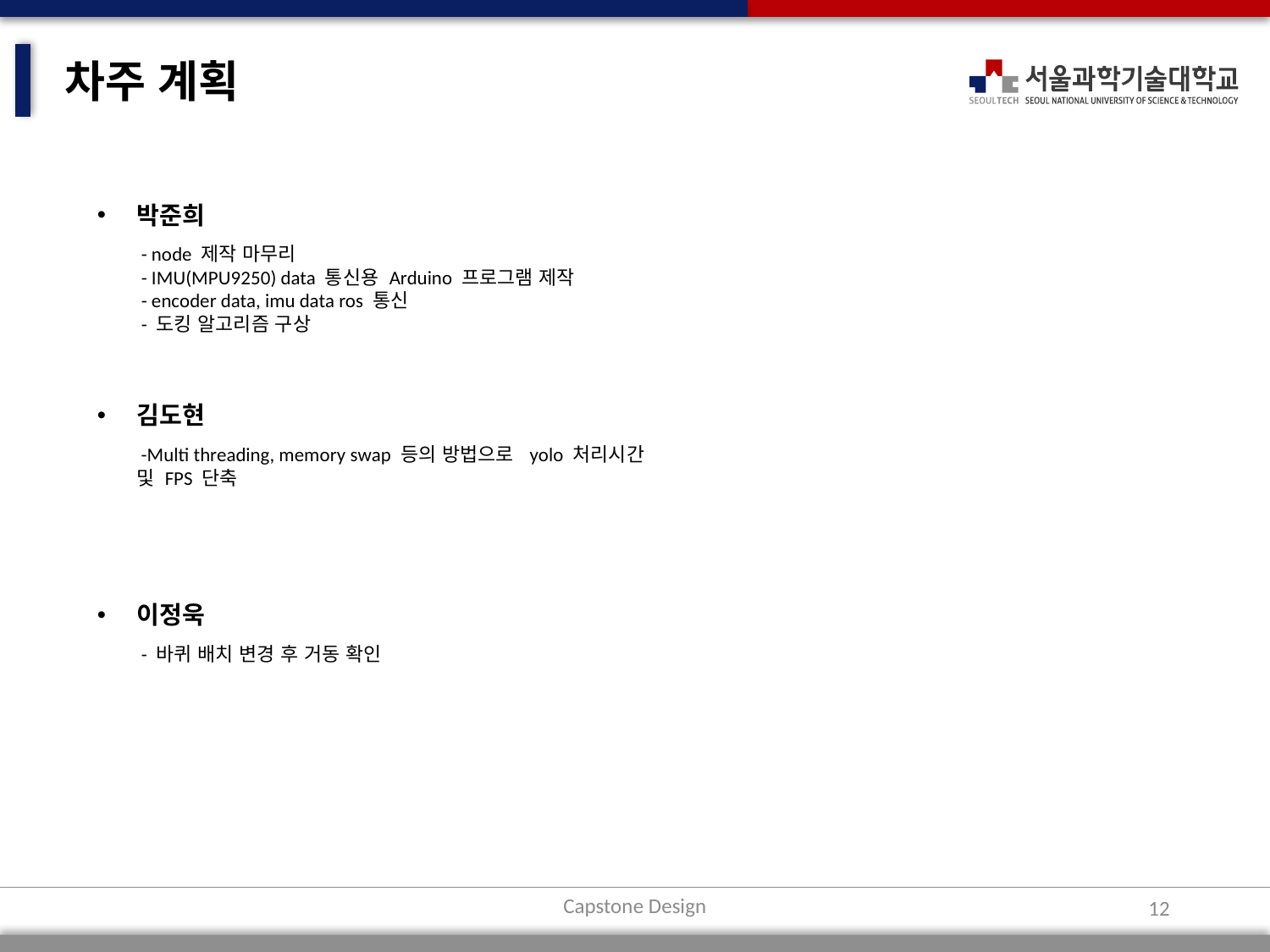

차주 계획

박준희
 - node 제작 마무리
 - IMU(MPU9250) data 통신용 Arduino 프로그램 제작
 - encoder data, imu data ros 통신
 - 도킹 알고리즘 구상
김도현
 -Multi threading, memory swap 등의 방법으로  yolo 처리시간 및 FPS 단축
이정욱
 - 바퀴 배치 변경 후 거동 확인
Capstone Design
12